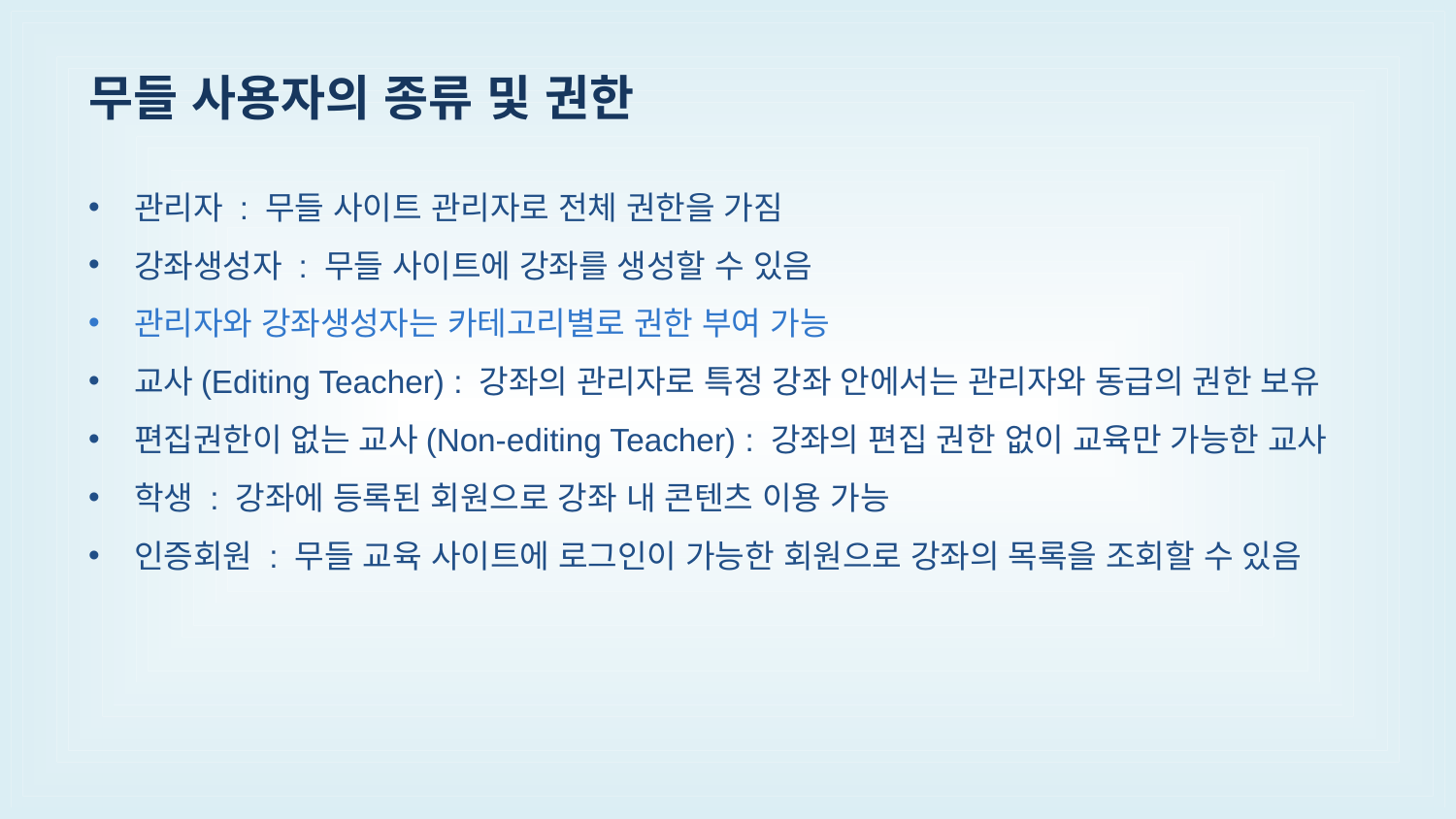

무들 사용자의 종류 및 권한
관리자 : 무들 사이트 관리자로 전체 권한을 가짐
강좌생성자 : 무들 사이트에 강좌를 생성할 수 있음
관리자와 강좌생성자는 카테고리별로 권한 부여 가능
교사(Editing Teacher) : 강좌의 관리자로 특정 강좌 안에서는 관리자와 동급의 권한 보유
편집권한이 없는 교사(Non-editing Teacher) : 강좌의 편집 권한 없이 교육만 가능한 교사
학생 : 강좌에 등록된 회원으로 강좌 내 콘텐츠 이용 가능
인증회원 : 무들 교육 사이트에 로그인이 가능한 회원으로 강좌의 목록을 조회할 수 있음